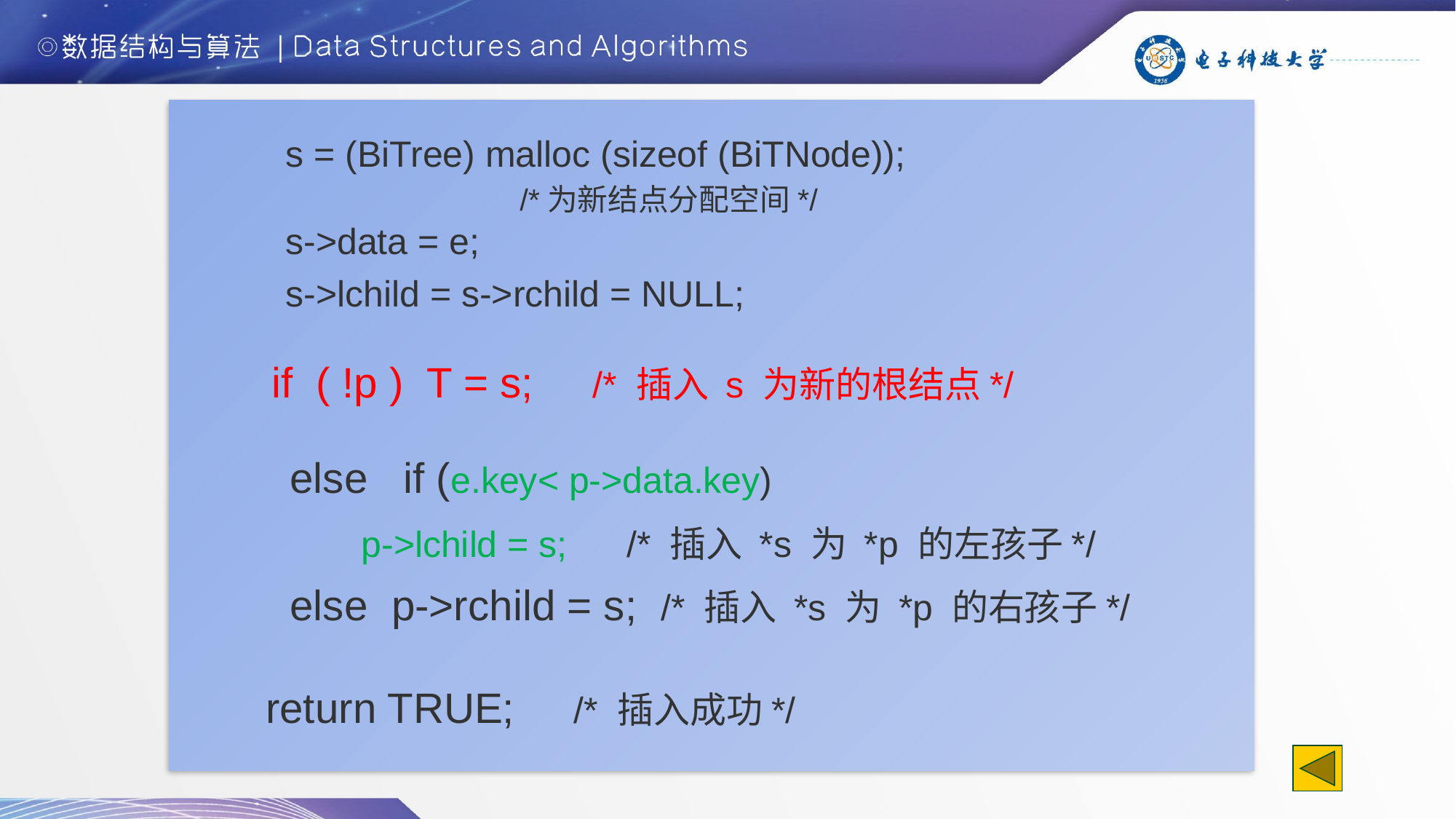

s = (BiTree) malloc (sizeof (BiTNode));
                       /*为新结点分配空间*/
s->data = e;
s->lchild = s->rchild = NULL;
if  ( !p )  T = s;     /* 插入 s 为新的根结点*/
else   if (e.key< p->data.key)
       p->lchild = s;     /* 插入 *s 为 *p 的左孩子*/
else  p->rchild = s;  /* 插入 *s 为 *p 的右孩子*/
return TRUE;     /* 插入成功*/